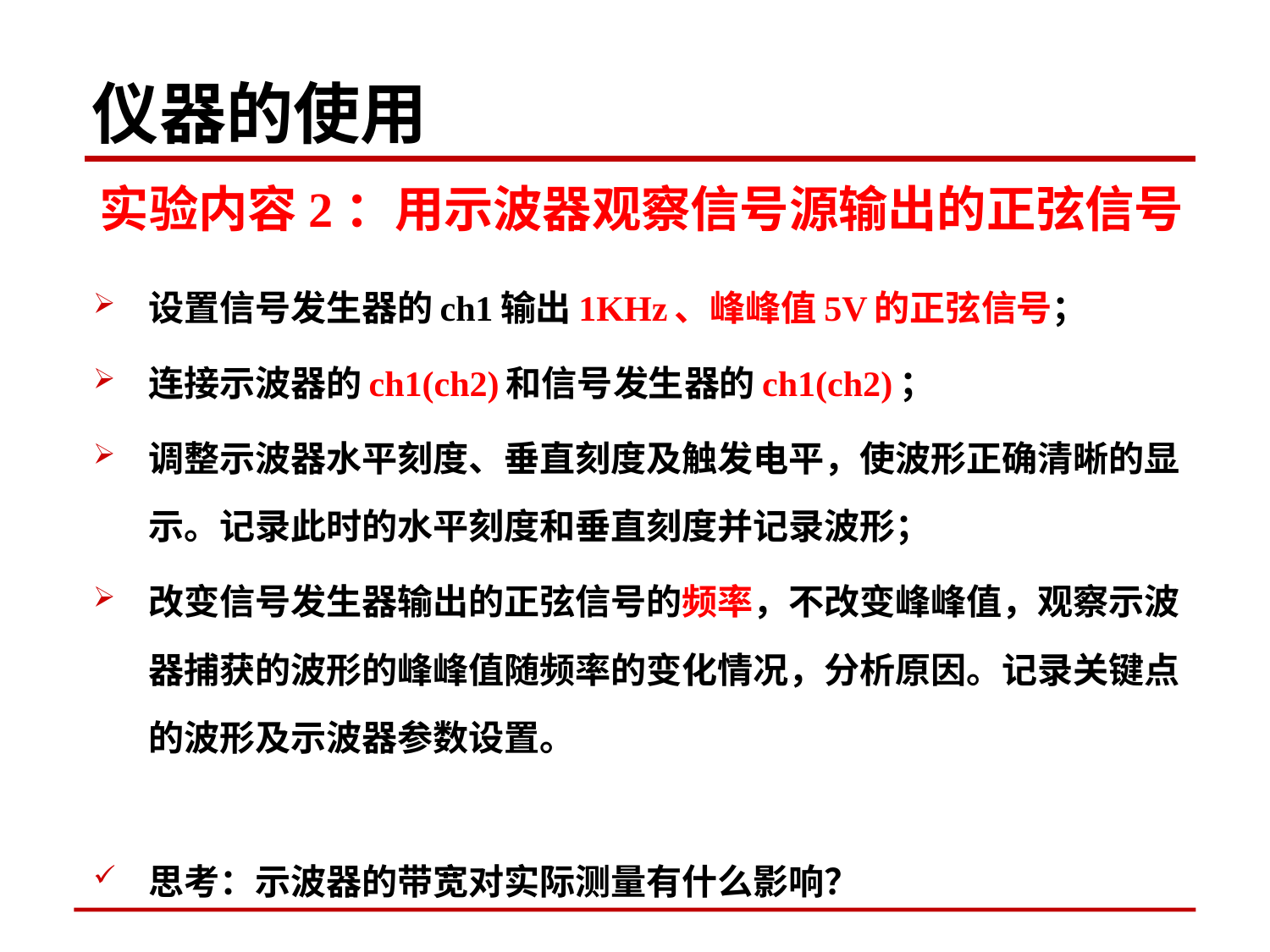

仪器的使用
# 实验内容2：用示波器观察信号源输出的正弦信号
设置信号发生器的ch1输出1KHz、峰峰值5V的正弦信号；
连接示波器的ch1(ch2)和信号发生器的ch1(ch2)；
调整示波器水平刻度、垂直刻度及触发电平，使波形正确清晰的显示。记录此时的水平刻度和垂直刻度并记录波形；
改变信号发生器输出的正弦信号的频率，不改变峰峰值，观察示波器捕获的波形的峰峰值随频率的变化情况，分析原因。记录关键点的波形及示波器参数设置。

思考：示波器的带宽对实际测量有什么影响？